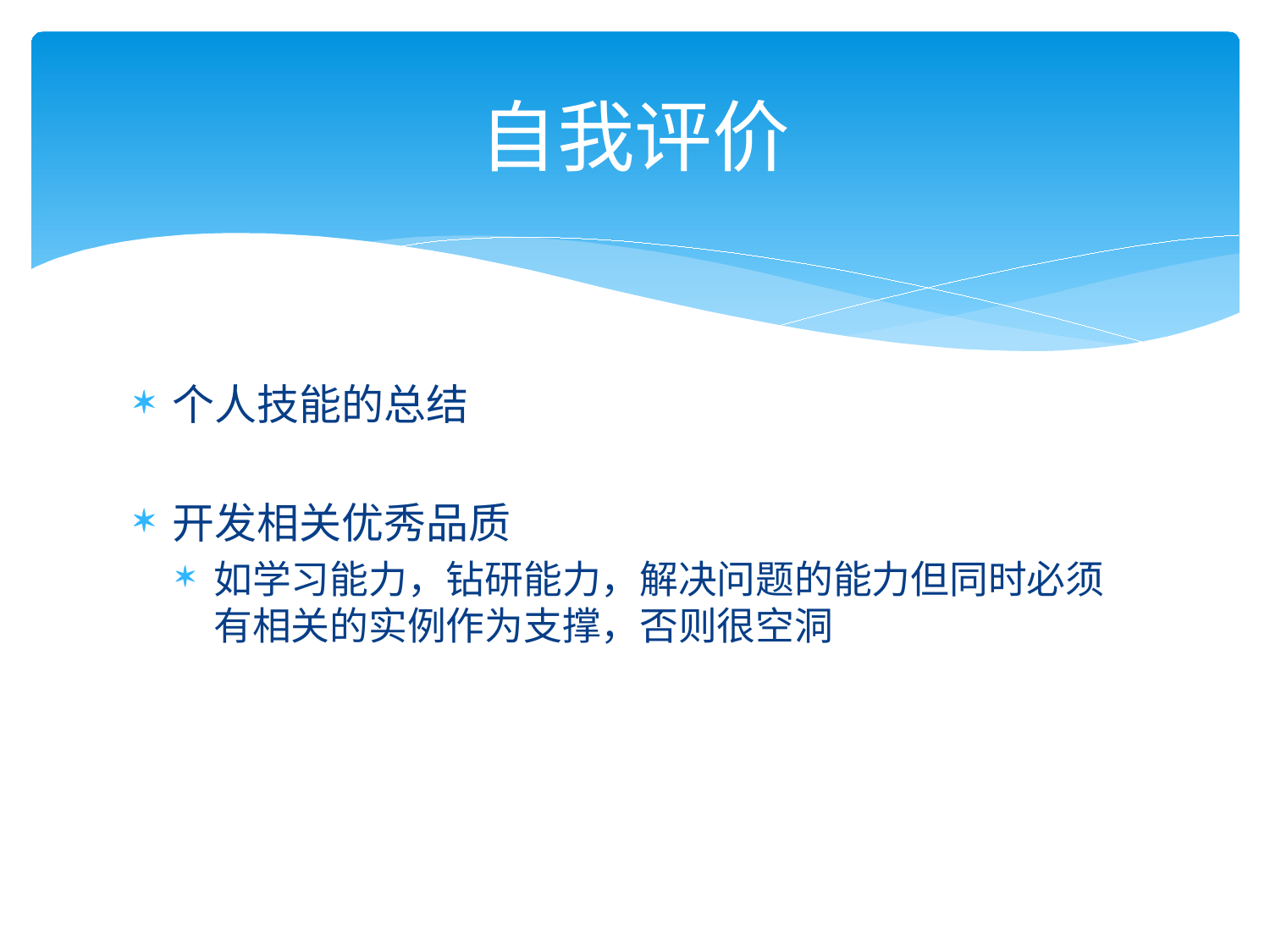

# 自我评价
个人技能的总结

开发相关优秀品质
如学习能力，钻研能力，解决问题的能力但同时必须有相关的实例作为支撑，否则很空洞